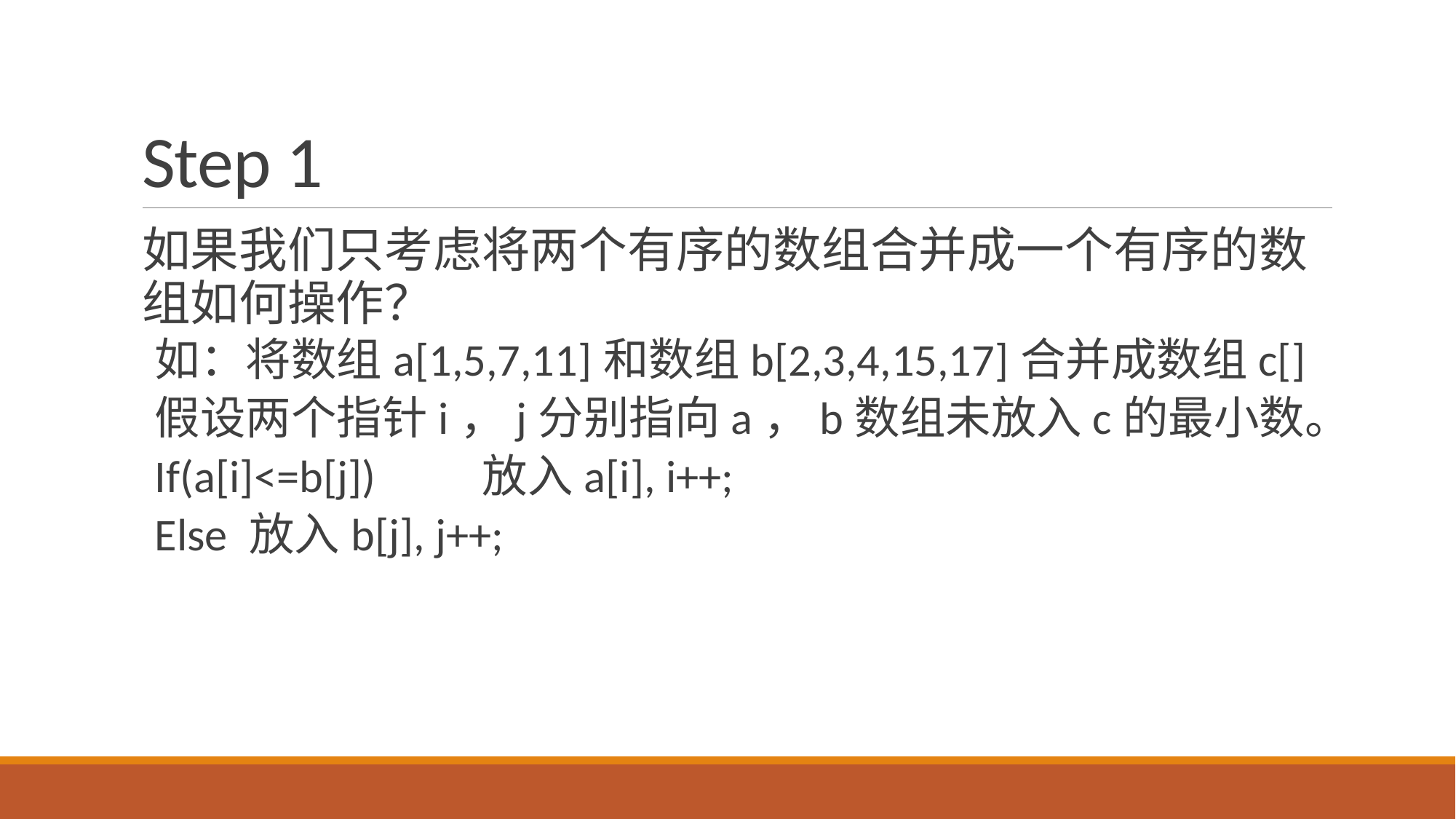

# Step 1
如果我们只考虑将两个有序的数组合并成一个有序的数组如何操作？
如：将数组a[1,5,7,11]和数组b[2,3,4,15,17]合并成数组c[]
假设两个指针i，j分别指向a，b数组未放入c的最小数。
If(a[i]<=b[j])	放入a[i], i++;
Else 放入b[j], j++;